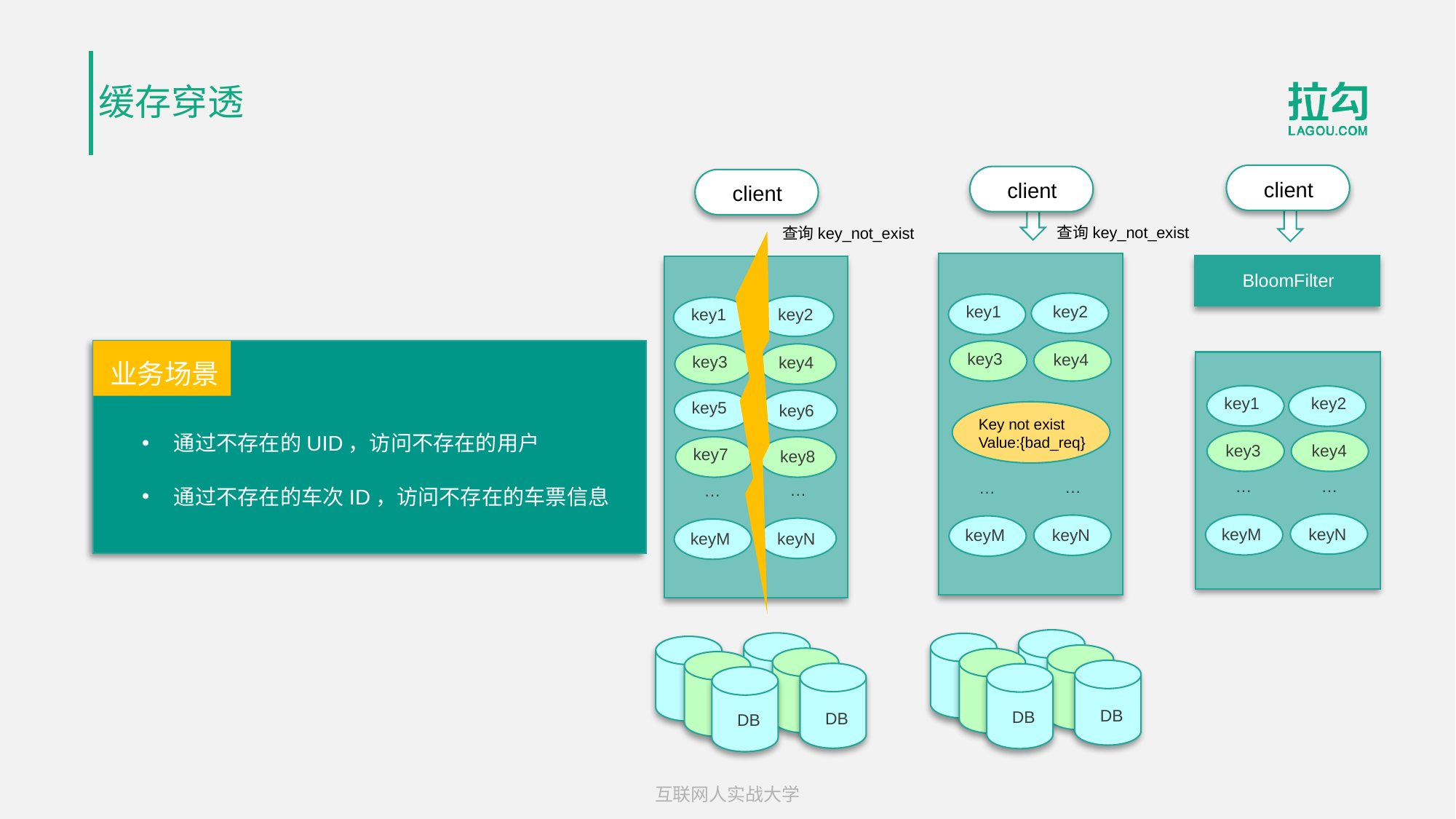

缓存穿透

client

key2
key1

key3
key4
…
…

keyM
keyN

client
查询key_not_exist

key2
key1

key3
key4
…
…

keyM
keyN

DB
DB

client
查询key_not_exist

key2
key1

key3
key4

key5
key6

key7
key8
…
…

keyM
keyN

DB
DB

BloomFilter
业务场景

Key not exist
Value:{bad_req}
通过不存在的UID，访问不存在的用户
通过不存在的车次ID，访问不存在的车票信息